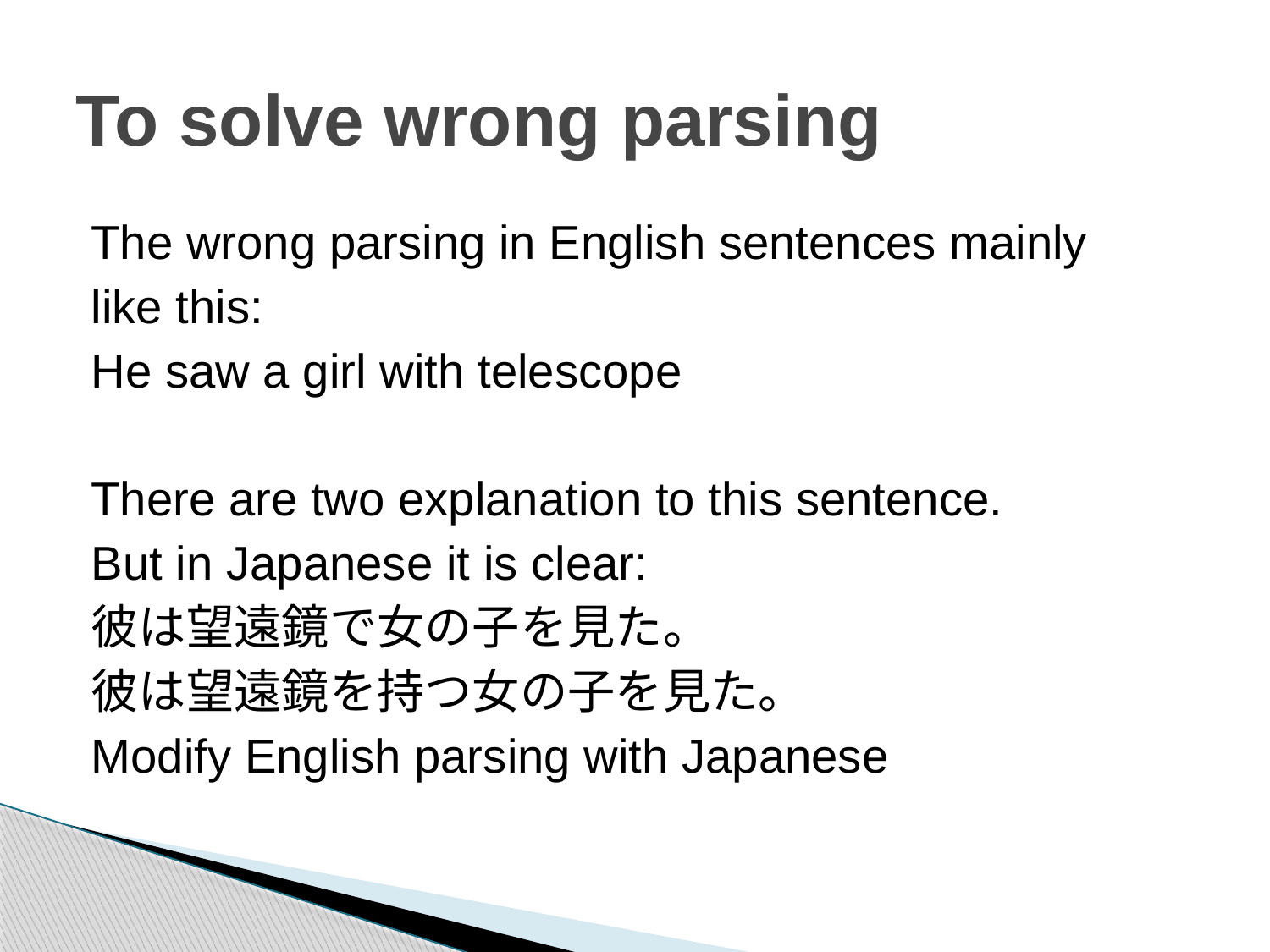

# To solve wrong parsing
The wrong parsing in English sentences mainly
like this:
He saw a girl with telescope

There are two explanation to this sentence.
But in Japanese it is clear:
彼は望遠鏡で女の子を見た。
彼は望遠鏡を持つ女の子を見た。
Modify English parsing with Japanese